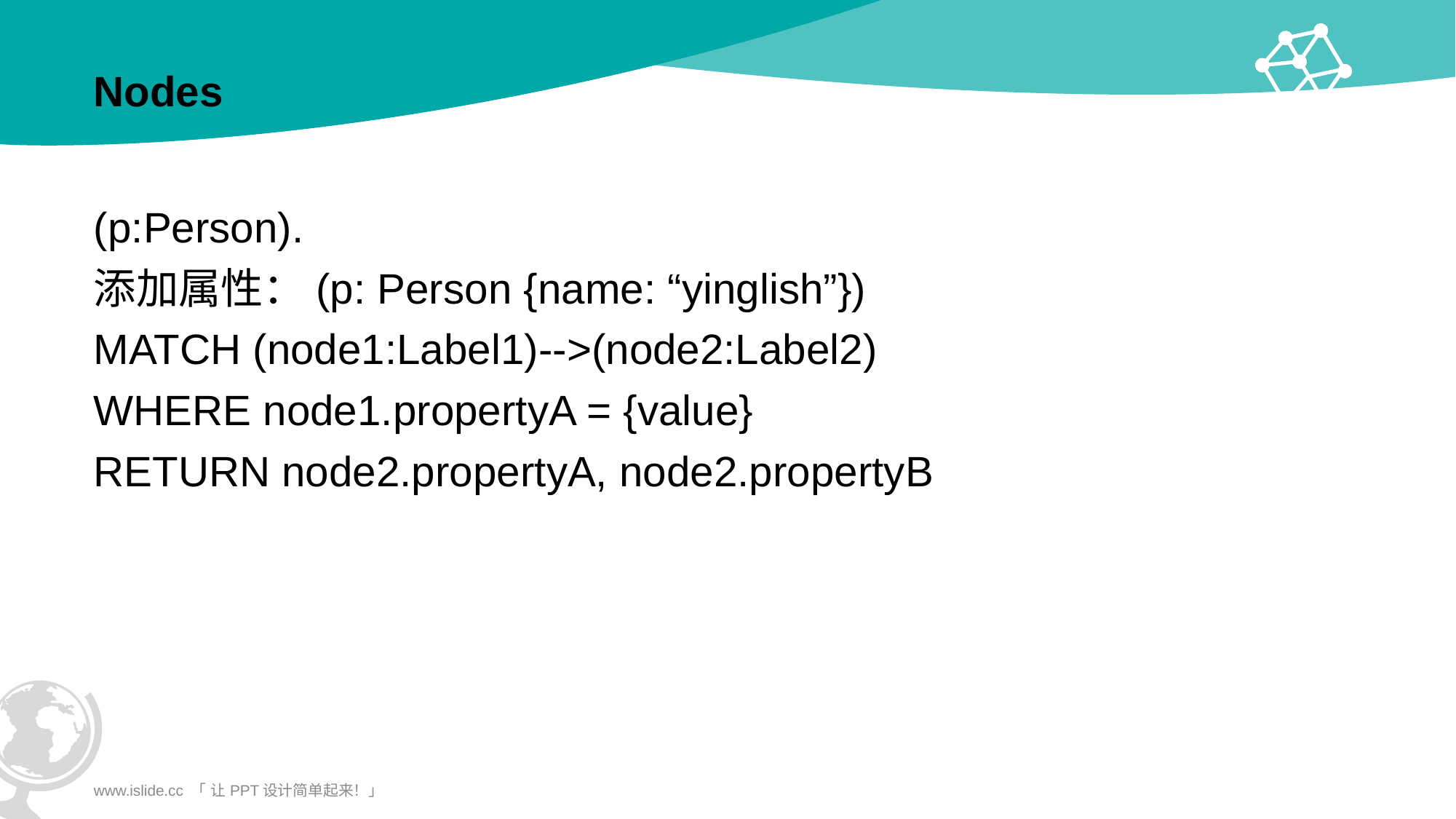

# Nodes

(p:Person).
添加属性：(p: Person {name: “yinglish”})
MATCH (node1:Label1)-->(node2:Label2)
WHERE node1.propertyA = {value}
RETURN node2.propertyA, node2.propertyB
www.islide.cc 「 让PPT设计简单起来！」
18